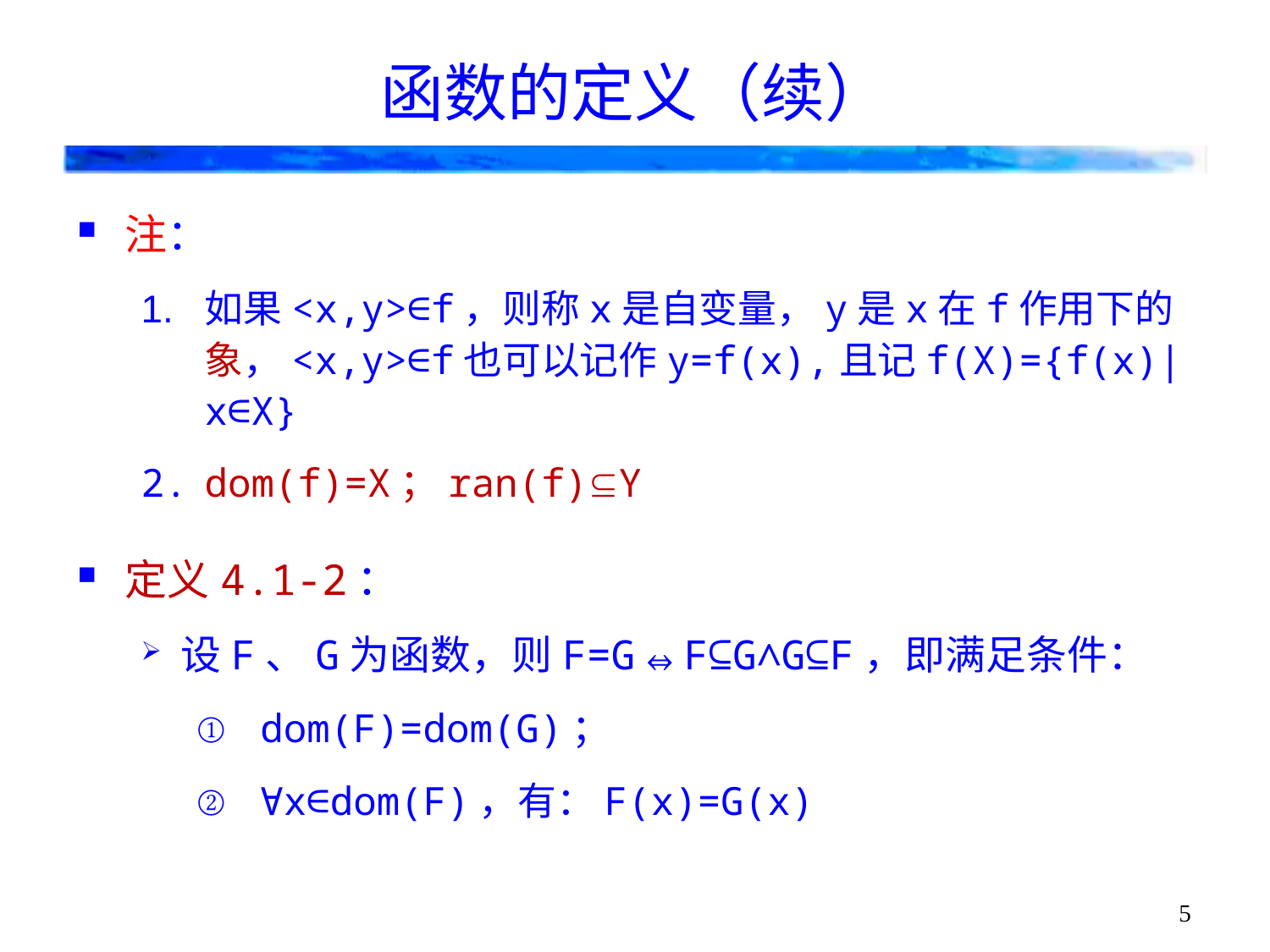

# 函数的定义（续）
注：
如果<x,y>∈f，则称x是自变量，y是x在f作用下的象，<x,y>∈f也可以记作y=f(x),且记f(X)={f(x)|x∈X}
dom(f)=X；ran(f)⊆Y
定义4.1-2：
设F、G为函数，则F=G⇔F⊆G∧G⊆F，即满足条件：
dom(F)=dom(G)；
∀x∈dom(F)，有：F(x)=G(x)
5